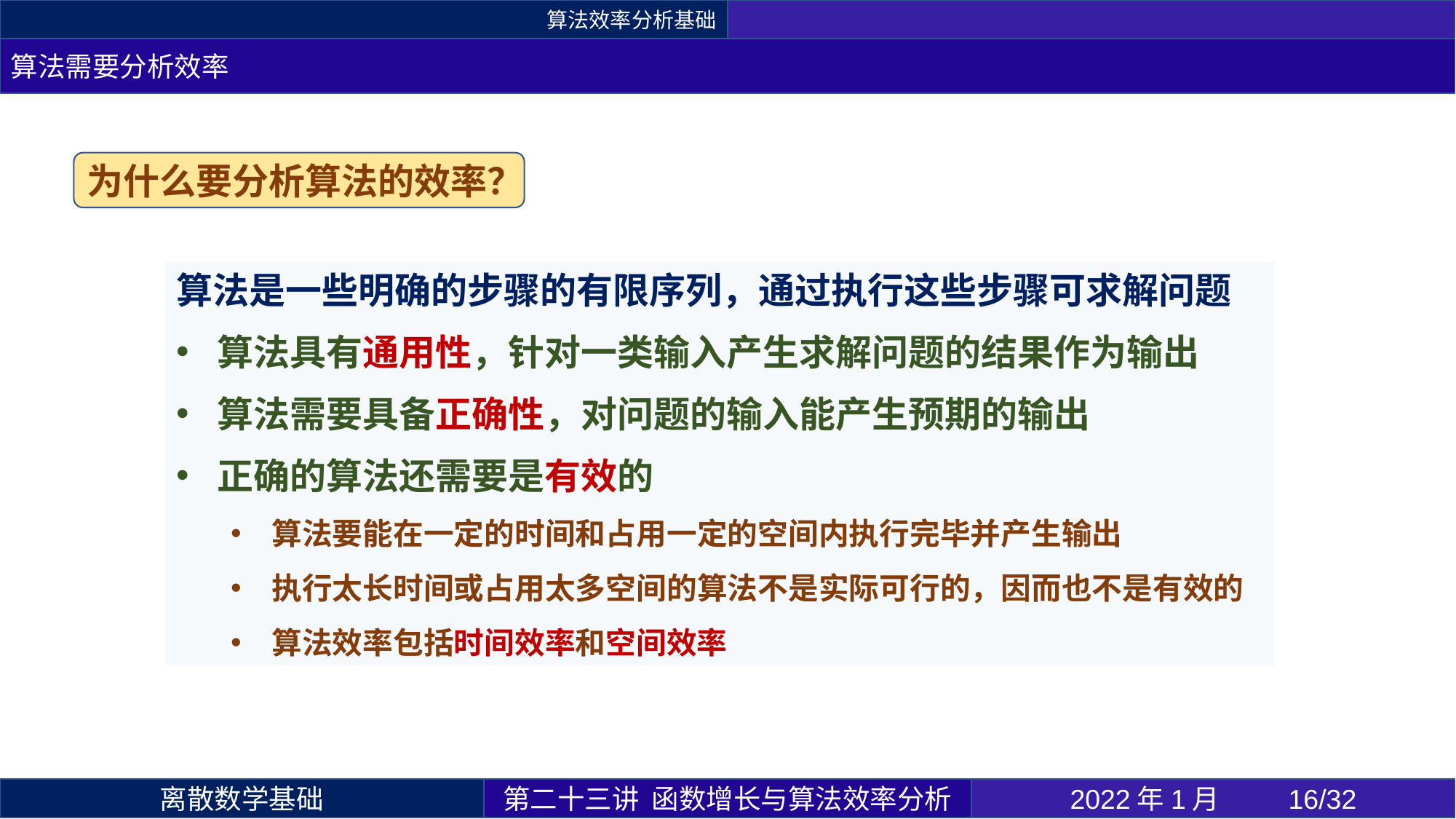

算法效率分析基础
算法需要分析效率
为什么要分析算法的效率？
算法是一些明确的步骤的有限序列，通过执行这些步骤可求解问题
算法具有通用性，针对一类输入产生求解问题的结果作为输出
算法需要具备正确性，对问题的输入能产生预期的输出
正确的算法还需要是有效的
算法要能在一定的时间和占用一定的空间内执行完毕并产生输出
执行太长时间或占用太多空间的算法不是实际可行的，因而也不是有效的
算法效率包括时间效率和空间效率
第二十三讲  函数增长与算法效率分析
2022年1月 	16/32
离散数学基础